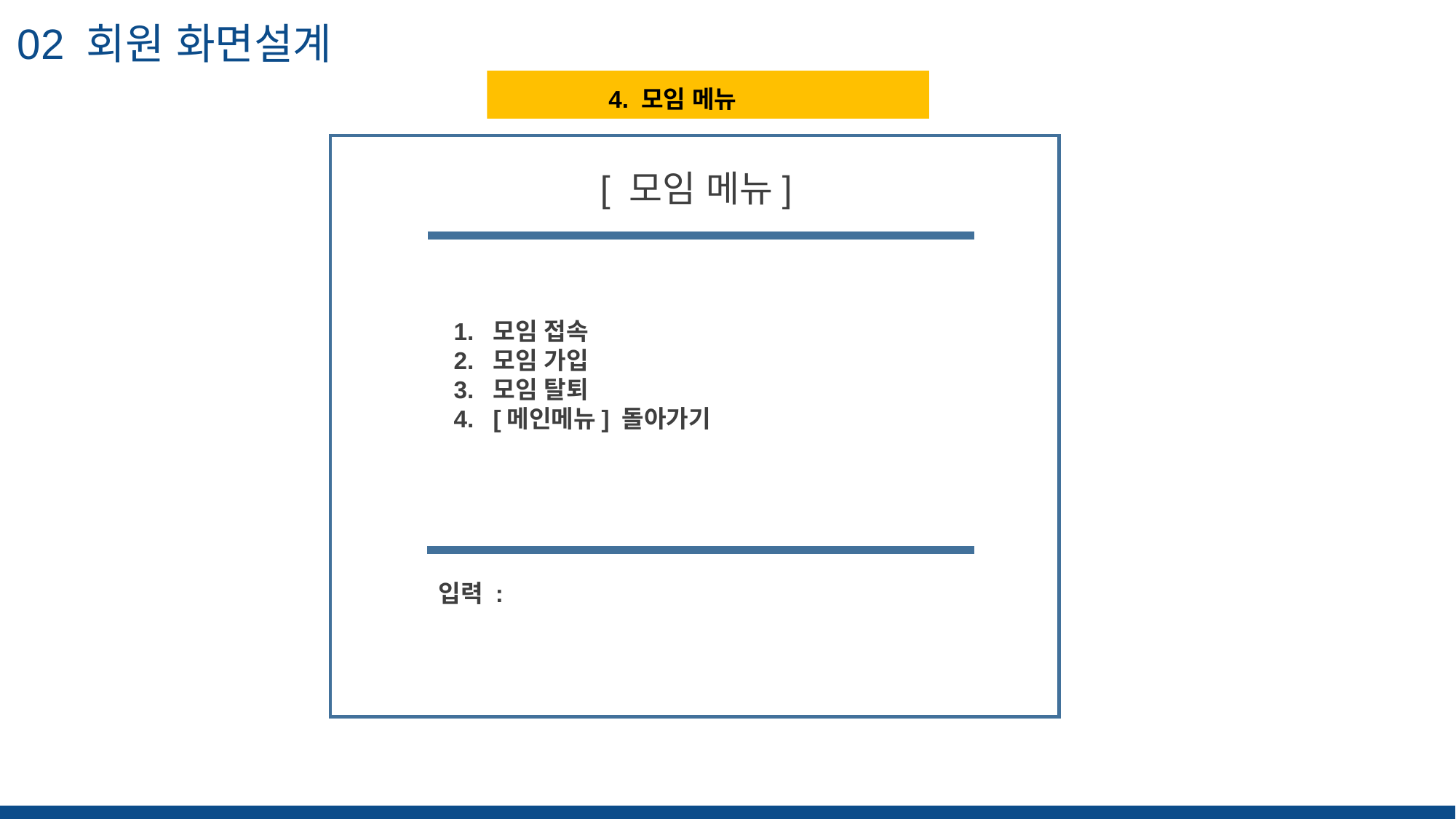

02 회원 화면설계

 4. 모임 메뉴
“ 해당 슬라이드의 핵심 을 적어주세요 ”

 [ 모임 메뉴]
모임 접속
모임 가입
모임 탈퇴
[메인메뉴] 돌아가기
입력 :